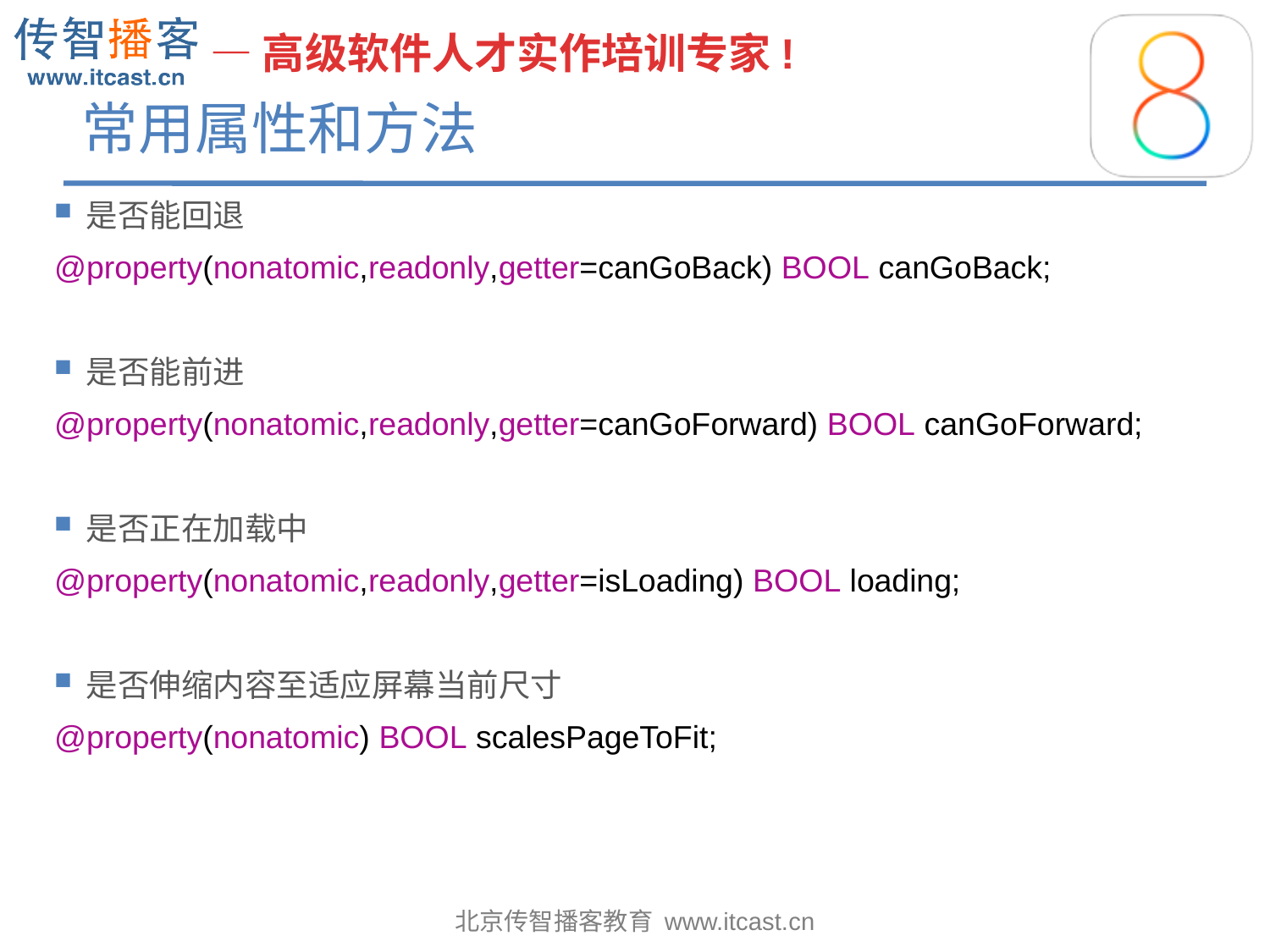

# 常用属性和方法
是否能回退
@property(nonatomic,readonly,getter=canGoBack) BOOL canGoBack;

是否能前进
@property(nonatomic,readonly,getter=canGoForward) BOOL canGoForward;

是否正在加载中
@property(nonatomic,readonly,getter=isLoading) BOOL loading;

是否伸缩内容至适应屏幕当前尺寸
@property(nonatomic) BOOL scalesPageToFit;